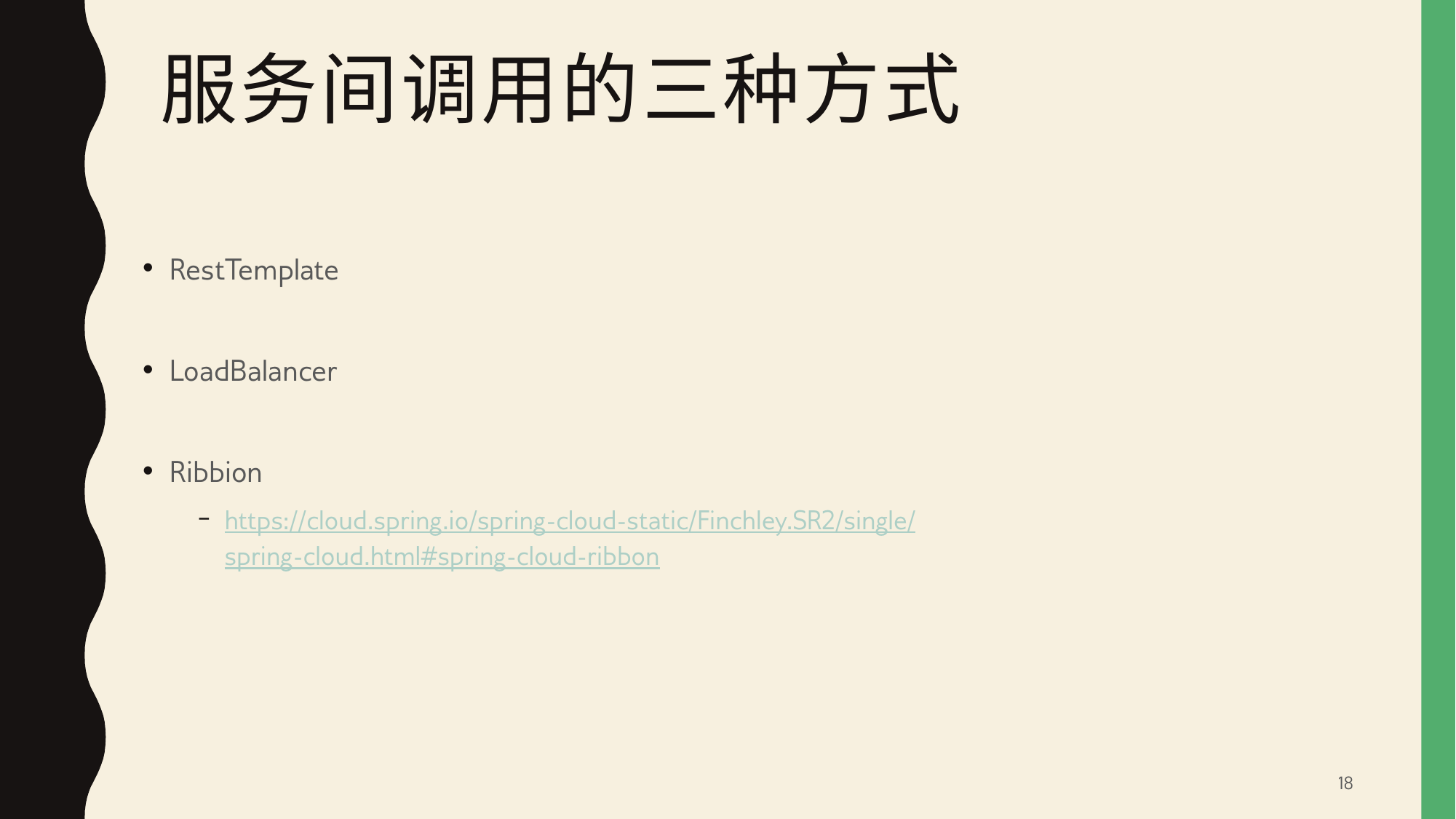

# 服务间调用的三种方式
RestTemplate

LoadBalancer

Ribbion
https://cloud.spring.io/spring-cloud-static/Finchley.SR2/single/spring-cloud.html#spring-cloud-ribbon

18